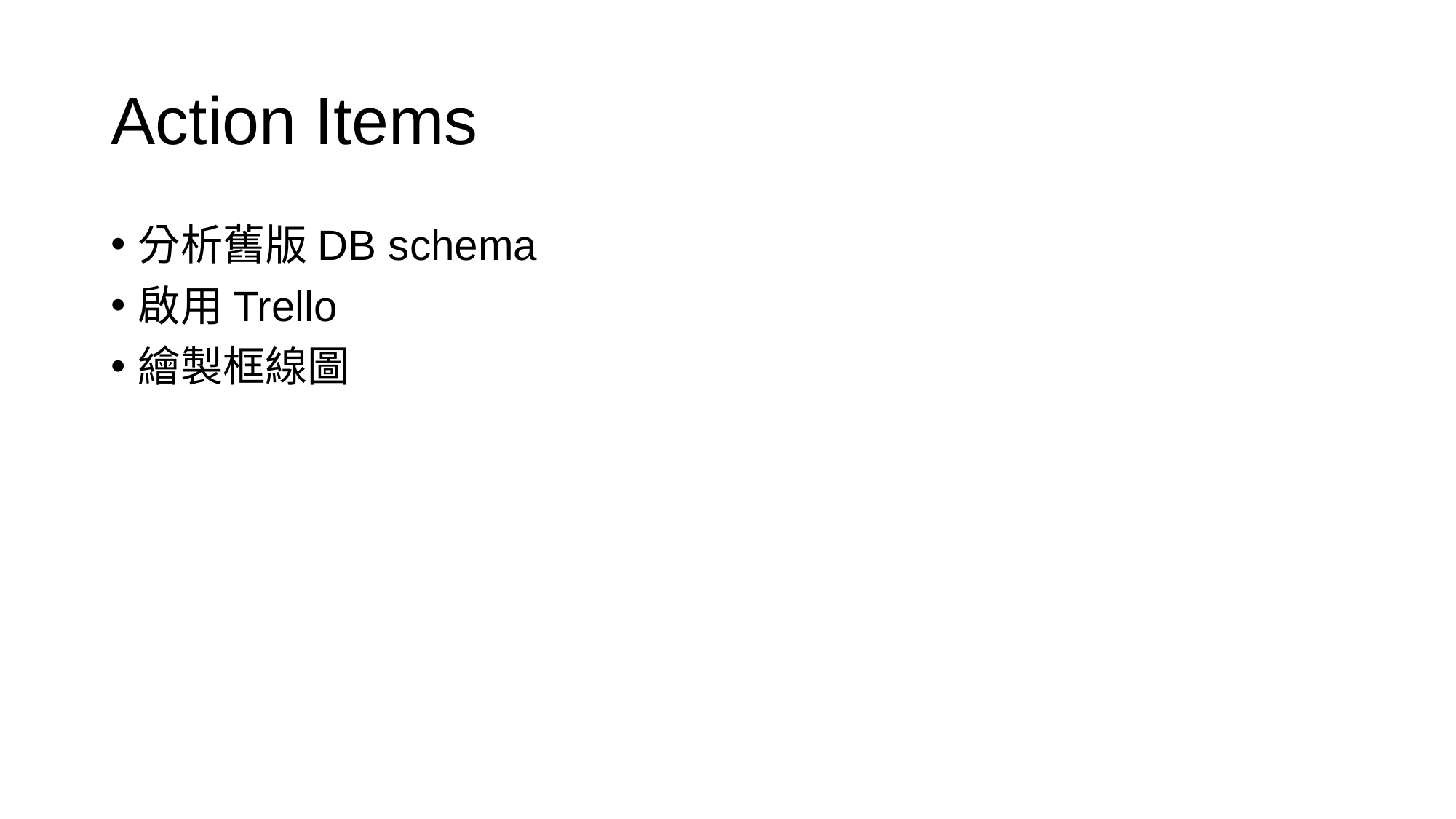

# Action Items
分析舊版DB schema
啟用Trello
繪製框線圖